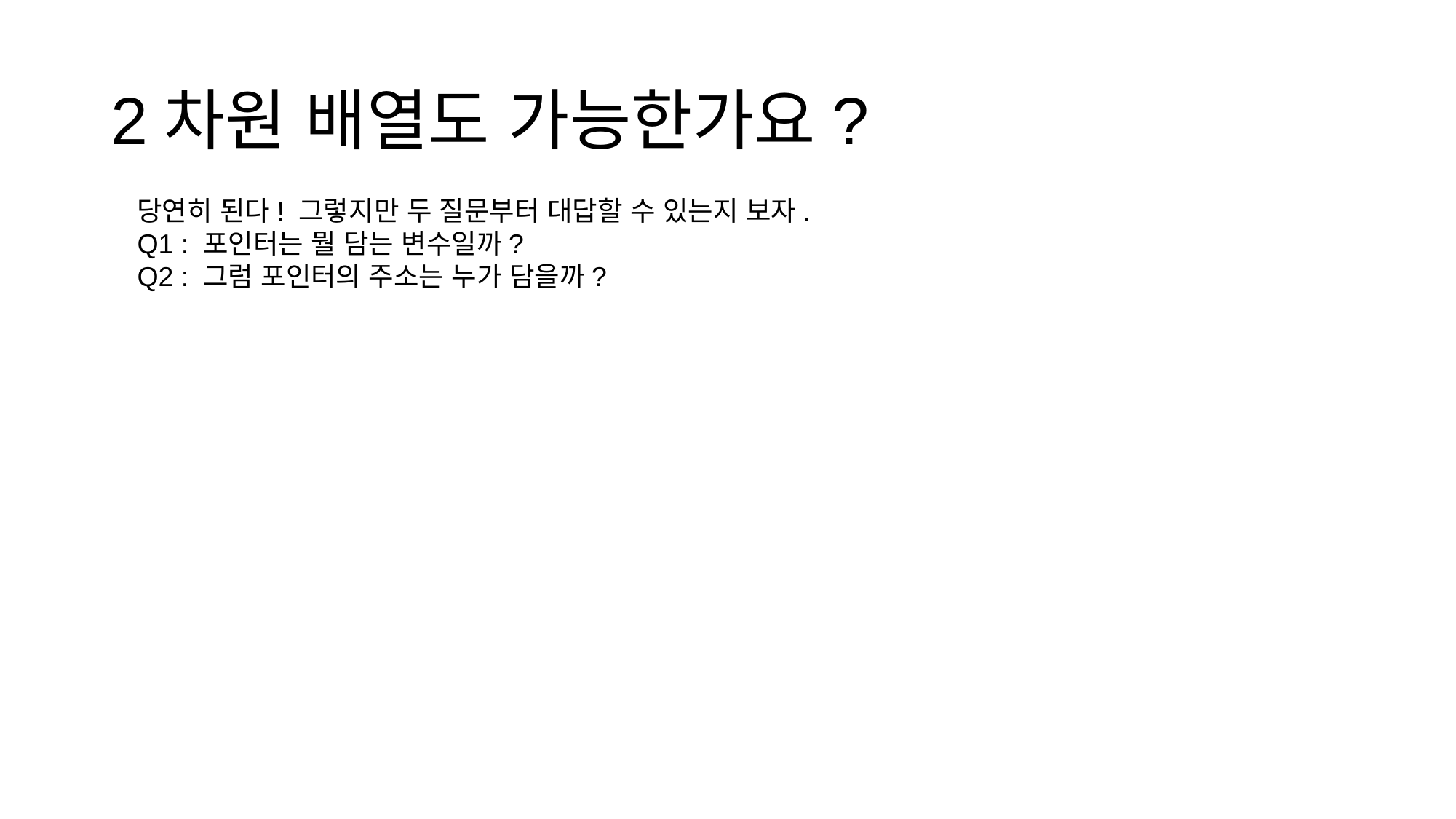

# 2차원 배열도 가능한가요?
당연히 된다! 그렇지만 두 질문부터 대답할 수 있는지 보자.
Q1 : 포인터는 뭘 담는 변수일까?
Q2 : 그럼 포인터의 주소는 누가 담을까?